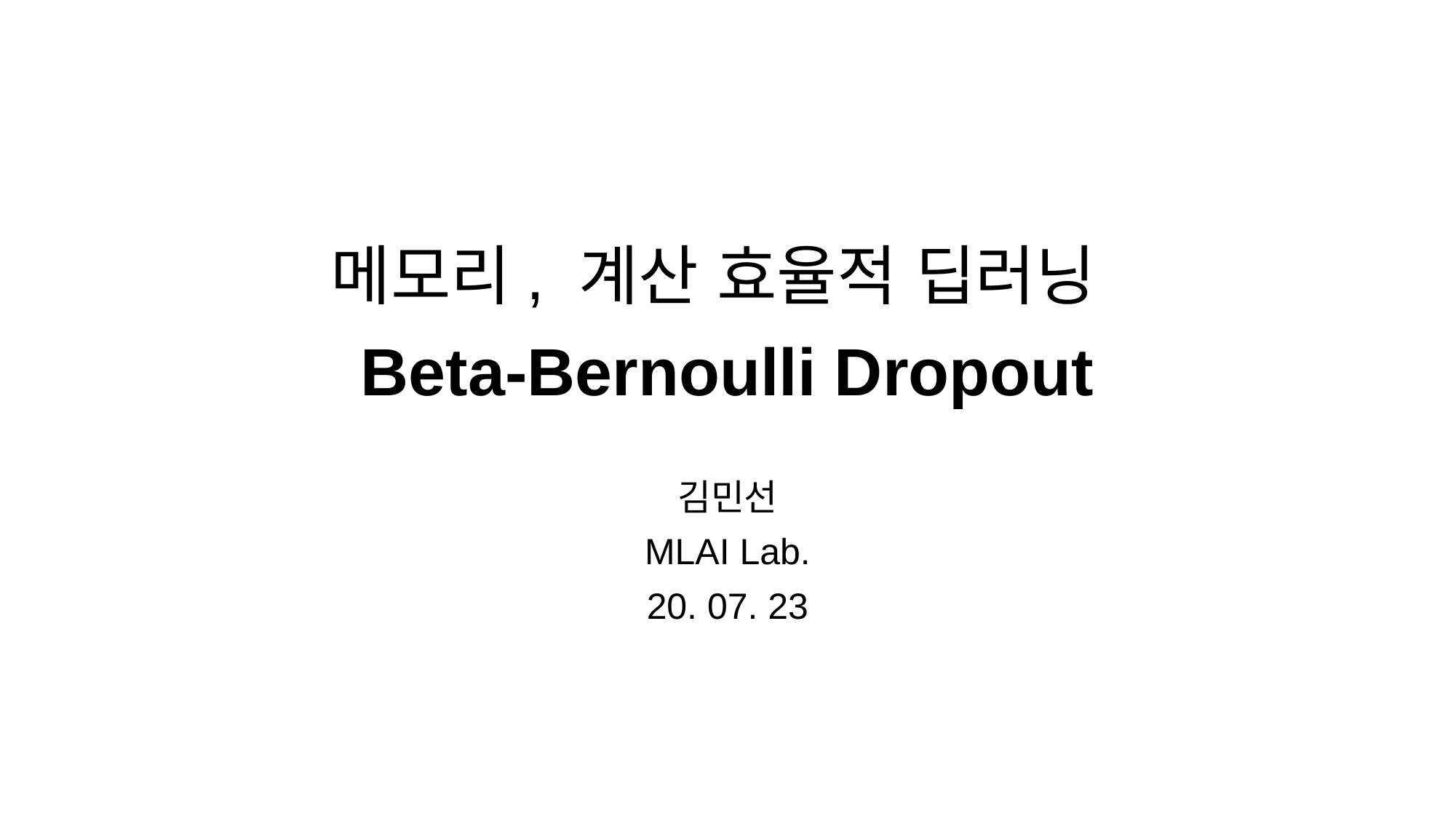

메모리, 계산 효율적 딥러닝
# Beta-Bernoulli Dropout
김민선
MLAI Lab.
20. 07. 23